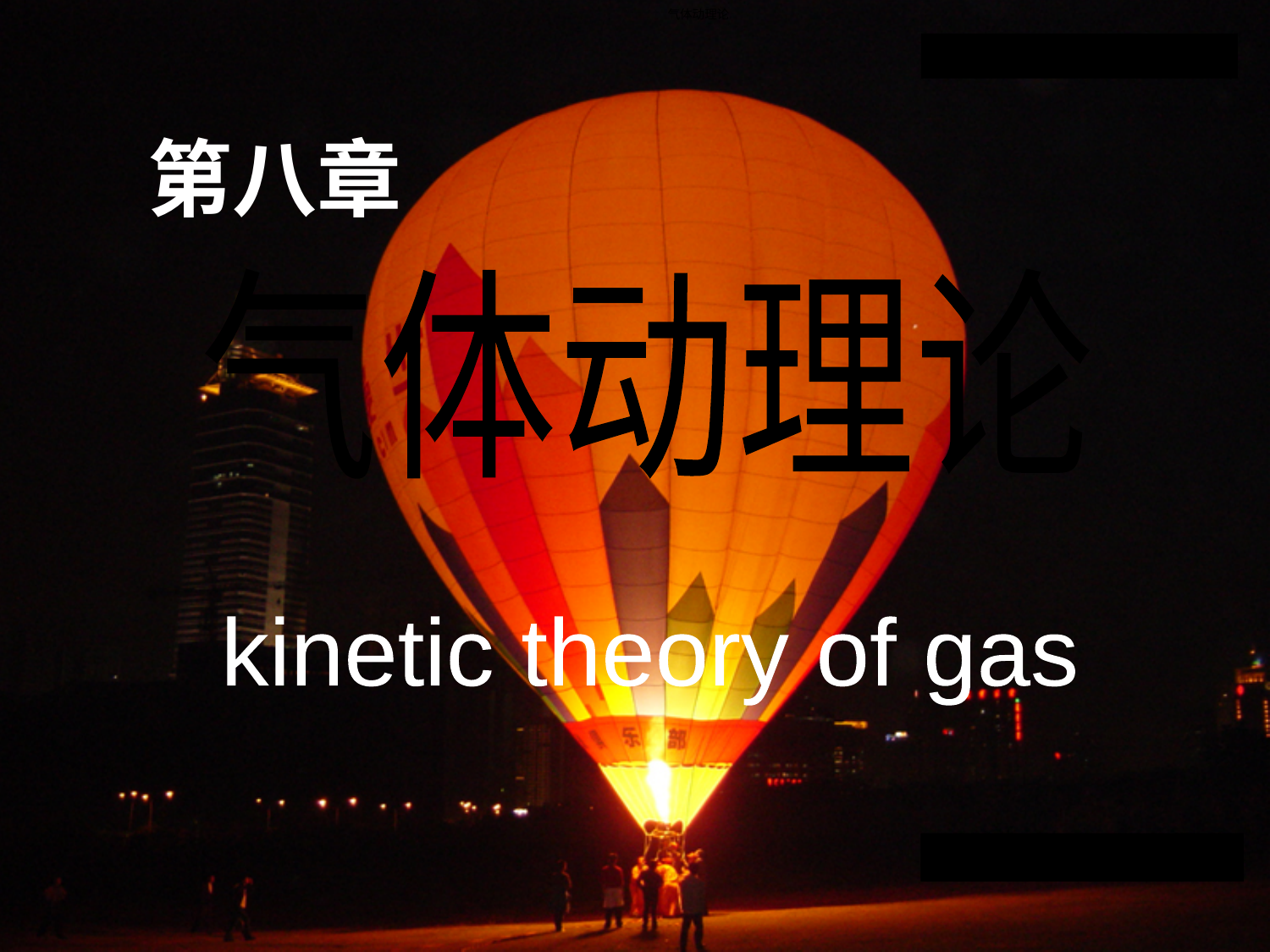

气体动理论

第八章
气体动理论
kinetic theory of gas